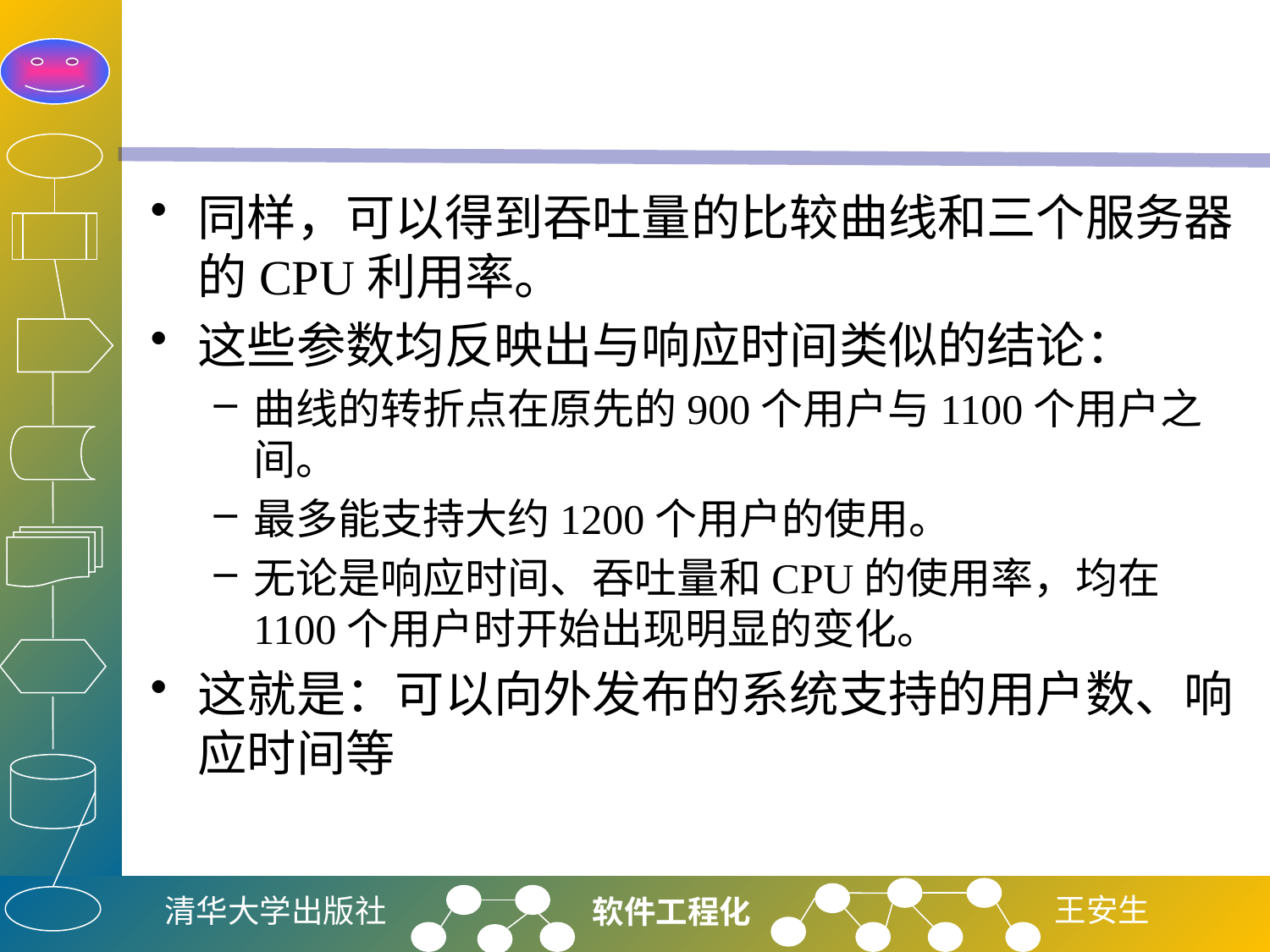

#
同样，可以得到吞吐量的比较曲线和三个服务器的CPU利用率。
这些参数均反映出与响应时间类似的结论：
曲线的转折点在原先的900个用户与1100个用户之间。
最多能支持大约1200个用户的使用。
无论是响应时间、吞吐量和CPU的使用率，均在1100个用户时开始出现明显的变化。
这就是：可以向外发布的系统支持的用户数、响应时间等